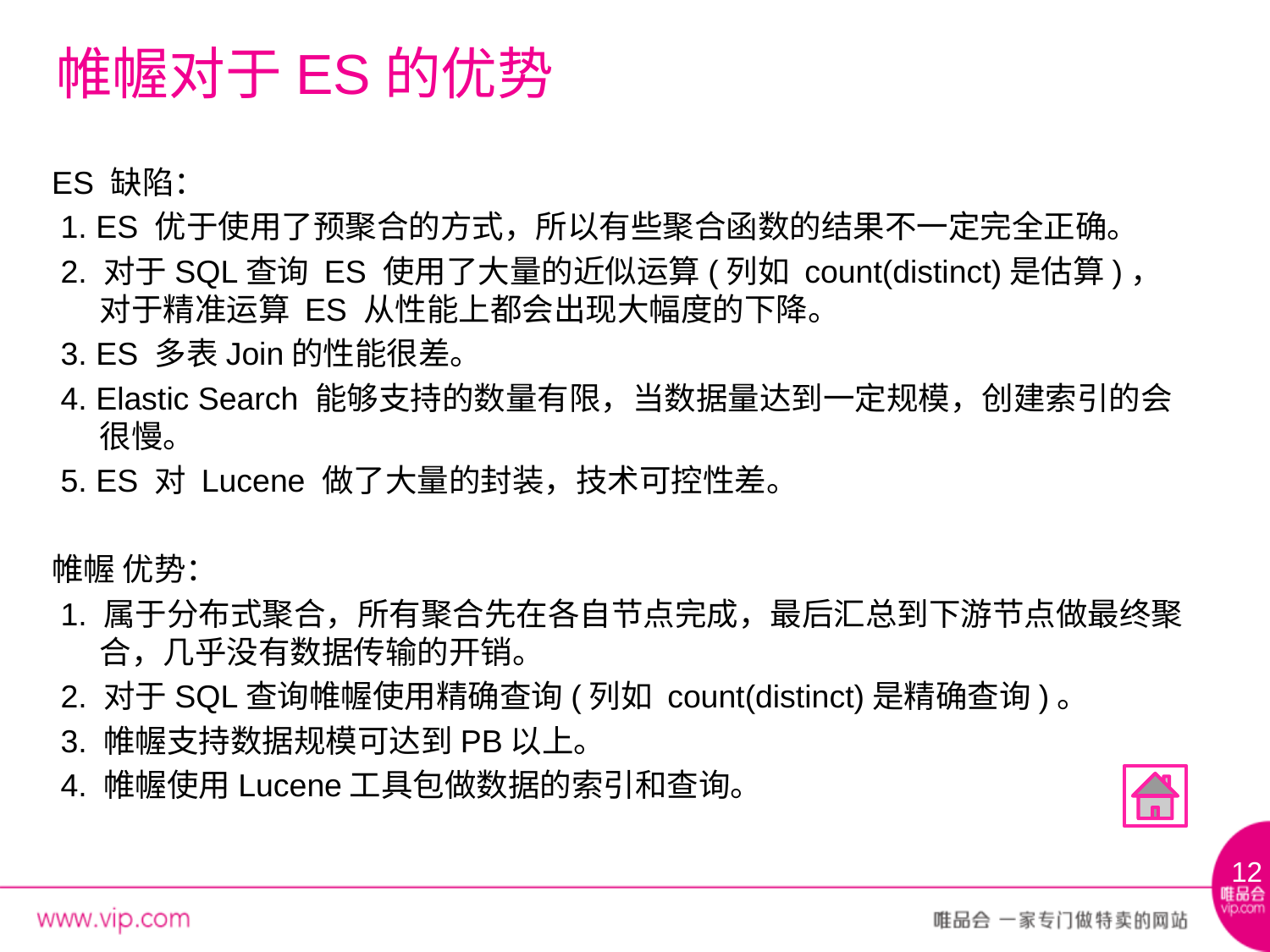

# 帷幄对于ES的优势
ES 缺陷：
 1. ES 优于使用了预聚合的方式，所以有些聚合函数的结果不一定完全正确。
 2. 对于SQL查询 ES 使用了大量的近似运算(列如 count(distinct)是估算)，对于精准运算 ES 从性能上都会出现大幅度的下降。
 3. ES 多表Join的性能很差。
 4. Elastic Search 能够支持的数量有限，当数据量达到一定规模，创建索引的会很慢。
 5. ES 对 Lucene 做了大量的封装，技术可控性差。

帷幄 优势：
 1. 属于分布式聚合，所有聚合先在各自节点完成，最后汇总到下游节点做最终聚合，几乎没有数据传输的开销。
 2. 对于SQL查询帷幄使用精确查询(列如 count(distinct)是精确查询)。
 3. 帷幄支持数据规模可达到PB以上。
 4. 帷幄使用Lucene工具包做数据的索引和查询。